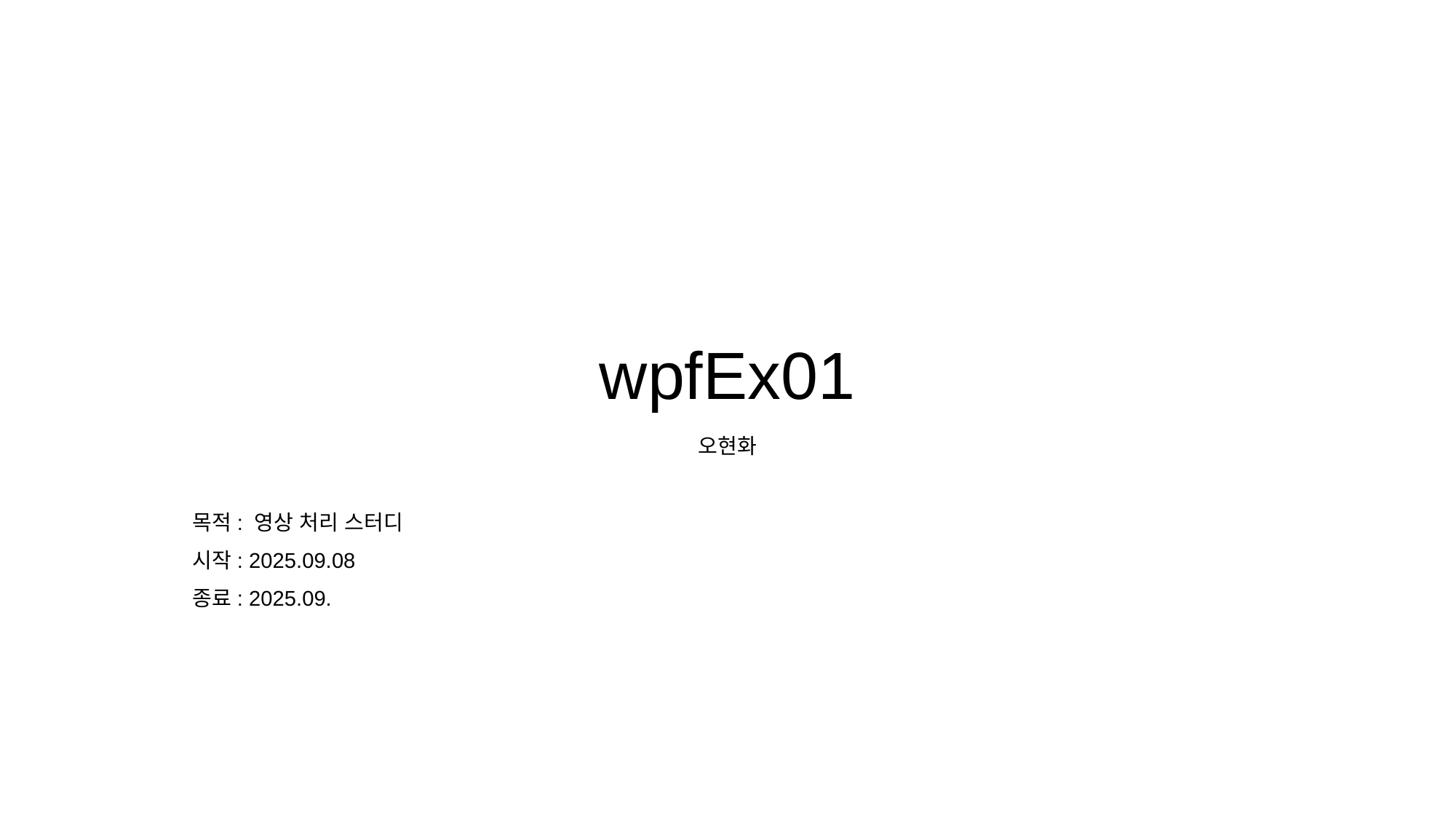

# wpfEx01
오현화

목적: 영상 처리 스터디
시작: 2025.09.08
종료: 2025.09.